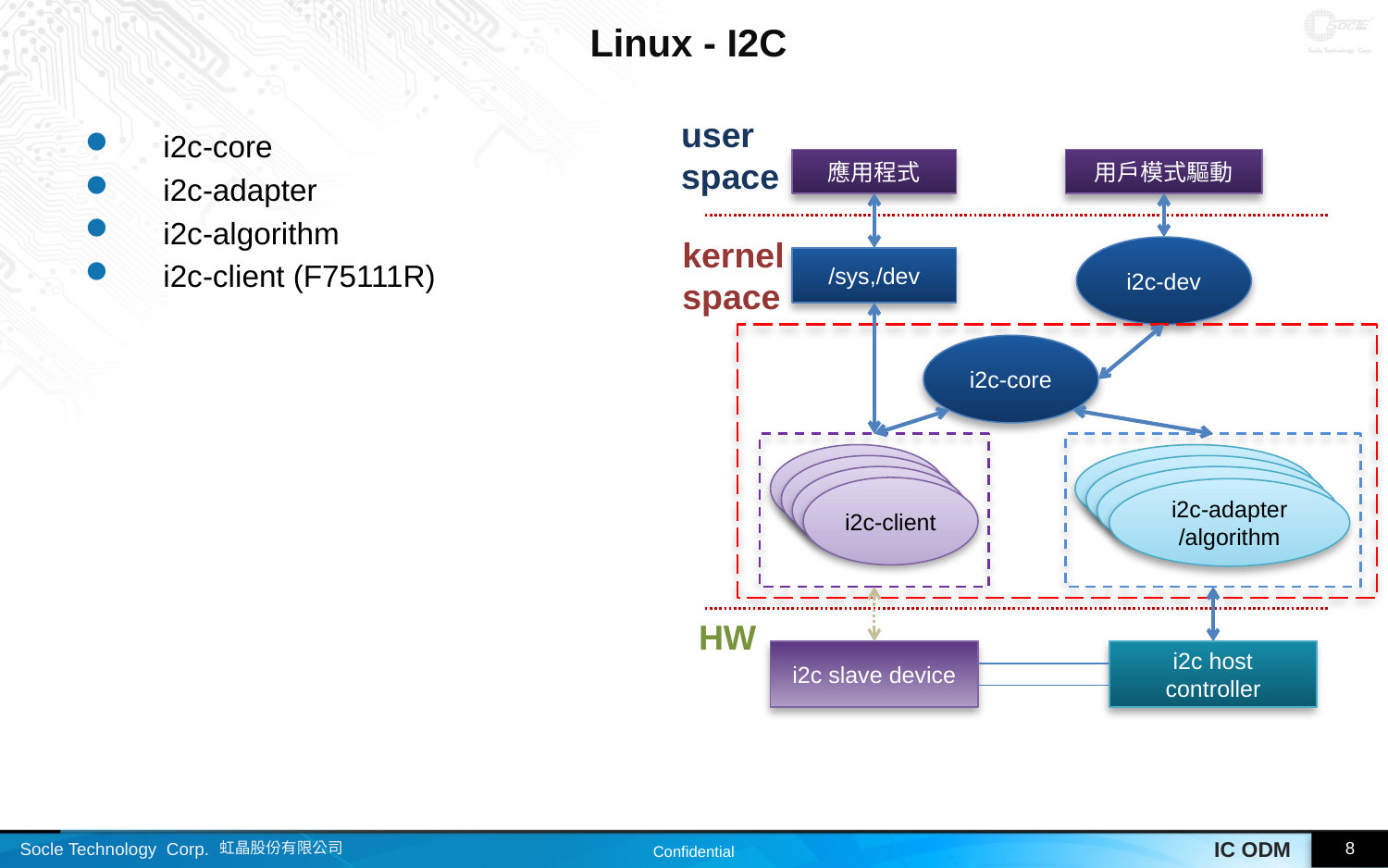

# Linux - I2C
user
space
i2c-core
i2c-adapter
i2c-algorithm
i2c-client (F75111R)
應用程式
用戶模式驅動
kernel
space
i2c-dev
/sys,/dev

i2c-core

i2c-client
i2c-adapter
/algorithm
i2c-client
i2c-adapter
/algorithm
i2c-client
i2c-adapter
/algorithm
i2c-client
i2c-adapter
/algorithm
HW
i2c slave device
i2c host controller